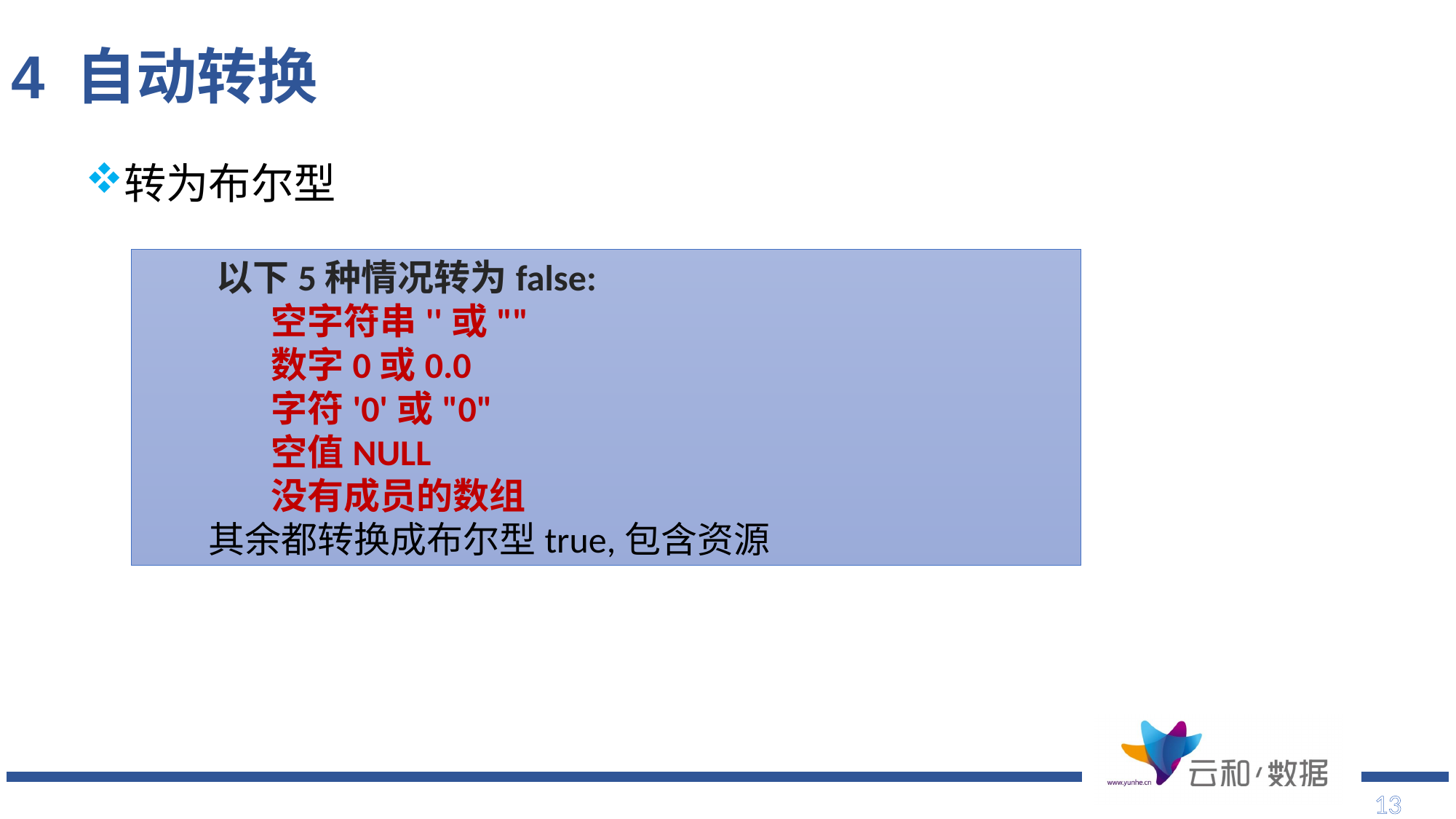

# 4 自动转换
转为布尔型
        以下5种情况转为false:
        空字符串''或""
        数字0或0.0
        字符'0'或"0"
        空值NULL
        没有成员的数组
       其余都转换成布尔型true,包含资源